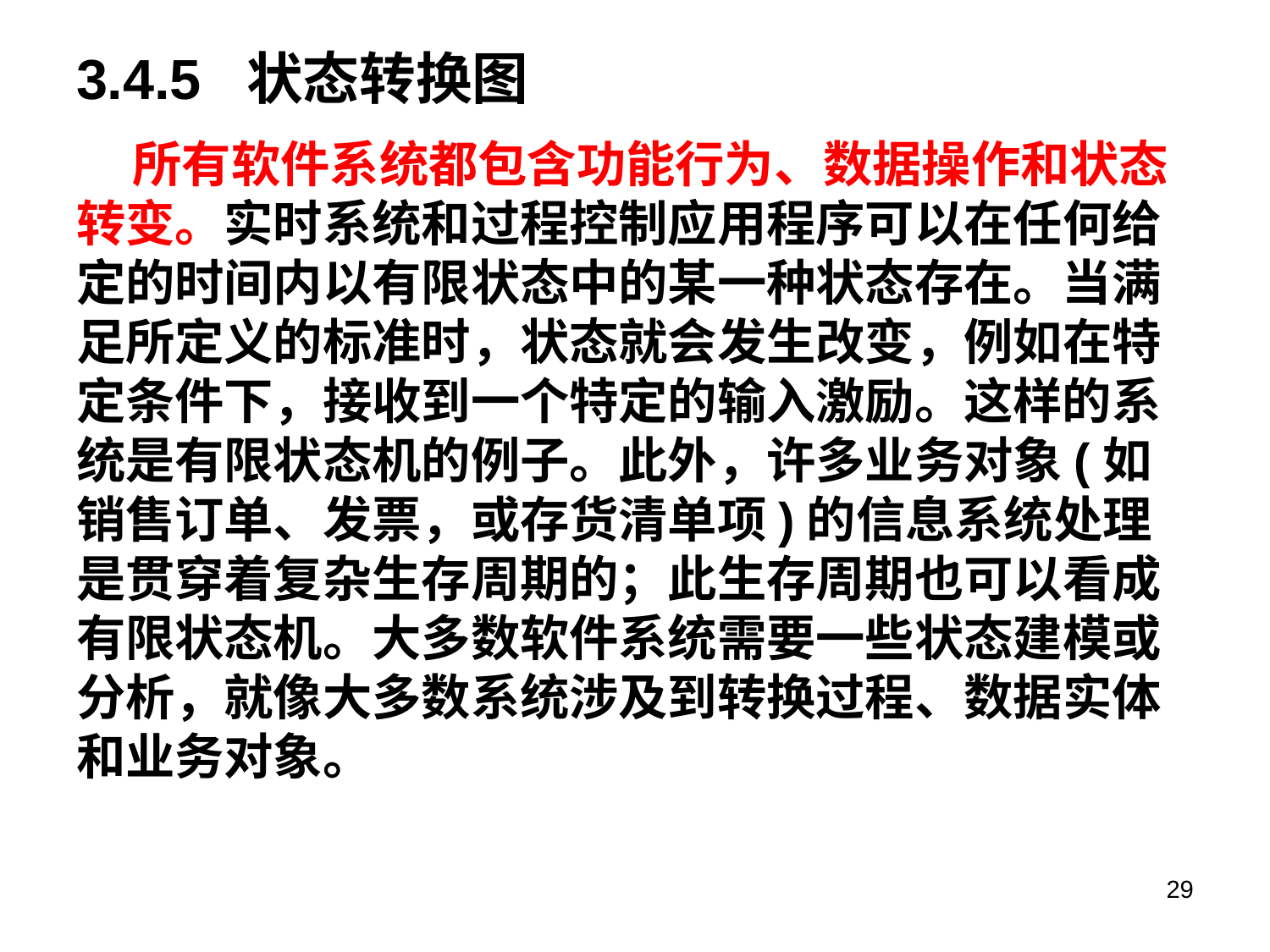

# 3.4.5  状态转换图
    所有软件系统都包含功能行为、数据操作和状态转变。实时系统和过程控制应用程序可以在任何给定的时间内以有限状态中的某一种状态存在。当满足所定义的标准时，状态就会发生改变，例如在特定条件下，接收到一个特定的输入激励。这样的系统是有限状态机的例子。此外，许多业务对象(如销售订单、发票，或存货清单项)的信息系统处理是贯穿着复杂生存周期的；此生存周期也可以看成有限状态机。大多数软件系统需要一些状态建模或分析，就像大多数系统涉及到转换过程、数据实体和业务对象。

29